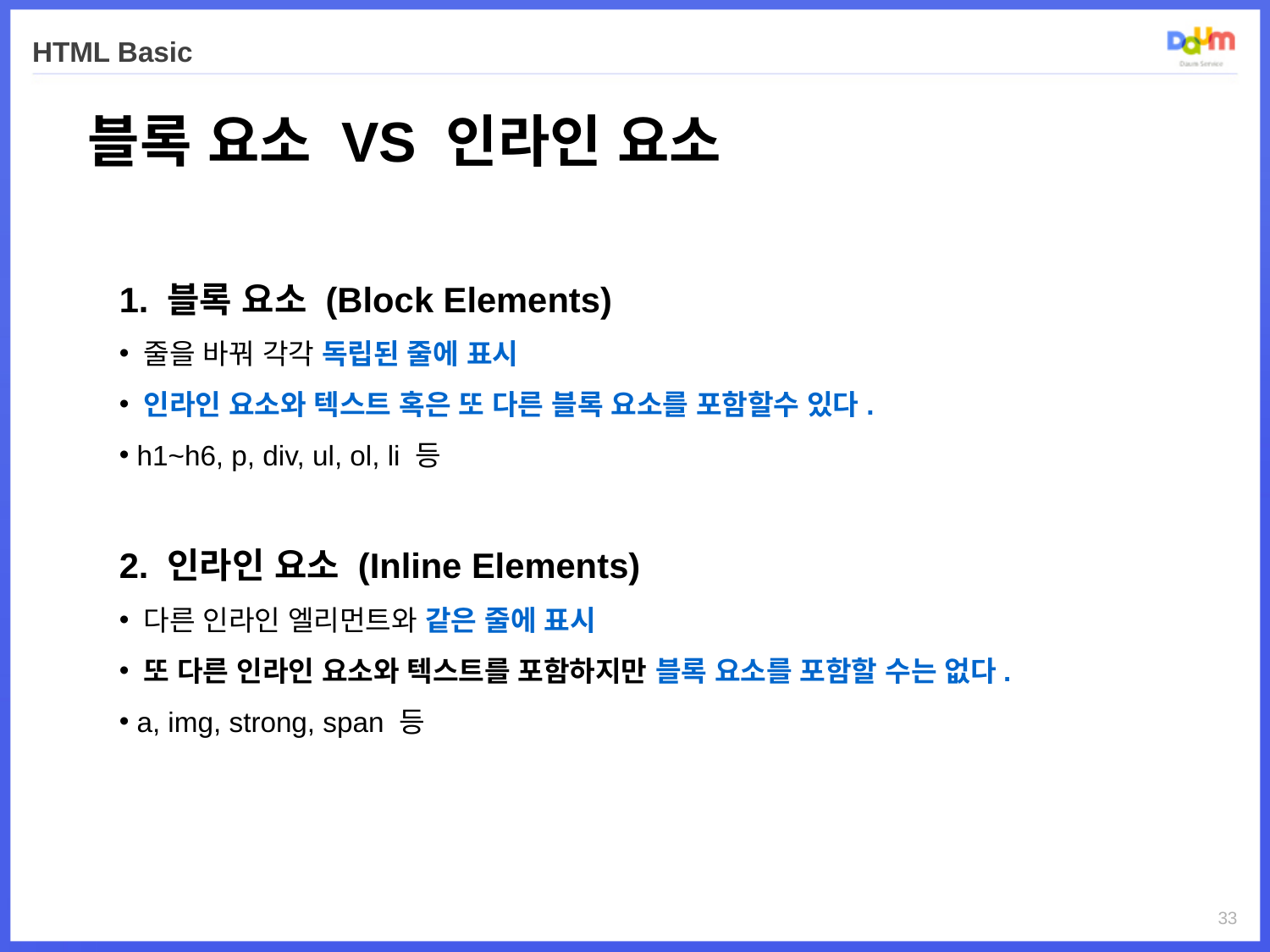

# HTML Basic
블록 요소 VS 인라인 요소
1. 블록 요소 (Block Elements)
 줄을 바꿔 각각 독립된 줄에 표시
 인라인 요소와 텍스트 혹은 또 다른 블록 요소를 포함할수 있다.
 h1~h6, p, div, ul, ol, li 등

2. 인라인 요소 (Inline Elements)
 다른 인라인 엘리먼트와 같은 줄에 표시
 또 다른 인라인 요소와 텍스트를 포함하지만 블록 요소를 포함할 수는 없다.
 a, img, strong, span 등
33